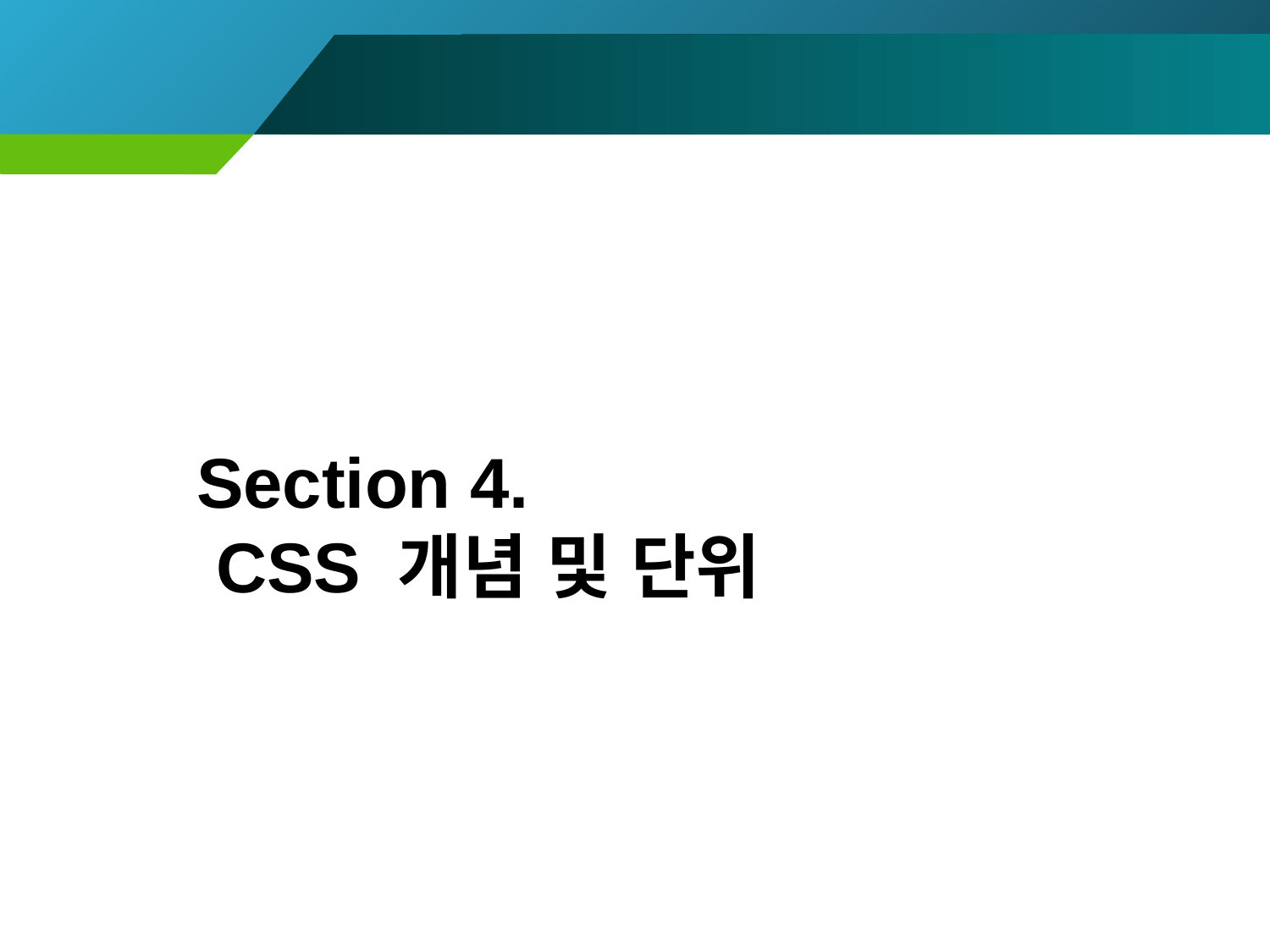

# Section 4. CSS 개념 및 단위